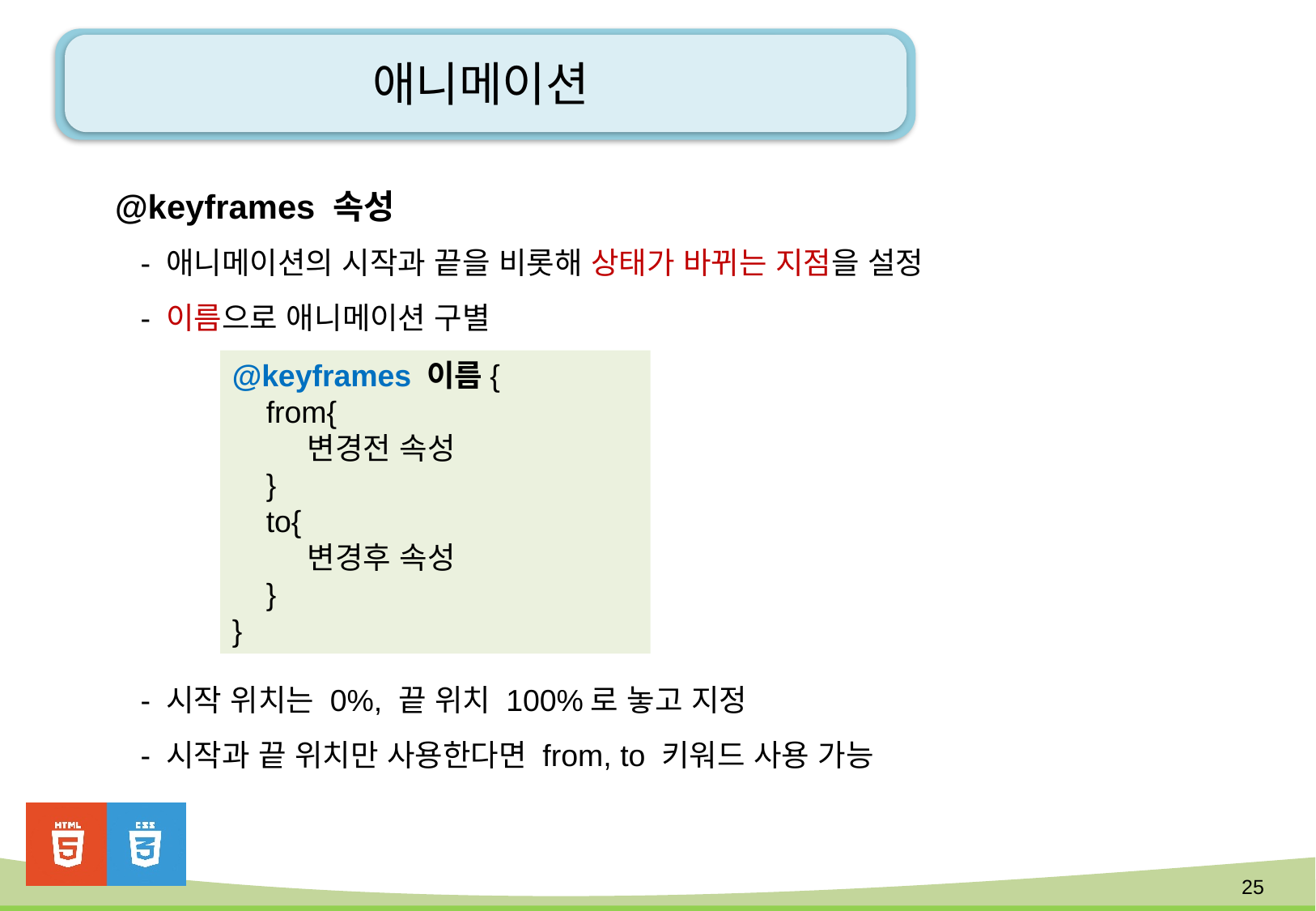

# 애니메이션
@keyframes 속성
   - 애니메이션의 시작과 끝을 비롯해 상태가 바뀌는 지점을 설정
   - 이름으로 애니메이션 구별

   - 시작 위치는 0%, 끝 위치 100%로 놓고 지정
   - 시작과 끝 위치만 사용한다면 from, to 키워드 사용 가능
@keyframes 이름{
    from{
        변경전 속성
    }
    to{
        변경후 속성
    }
}
25